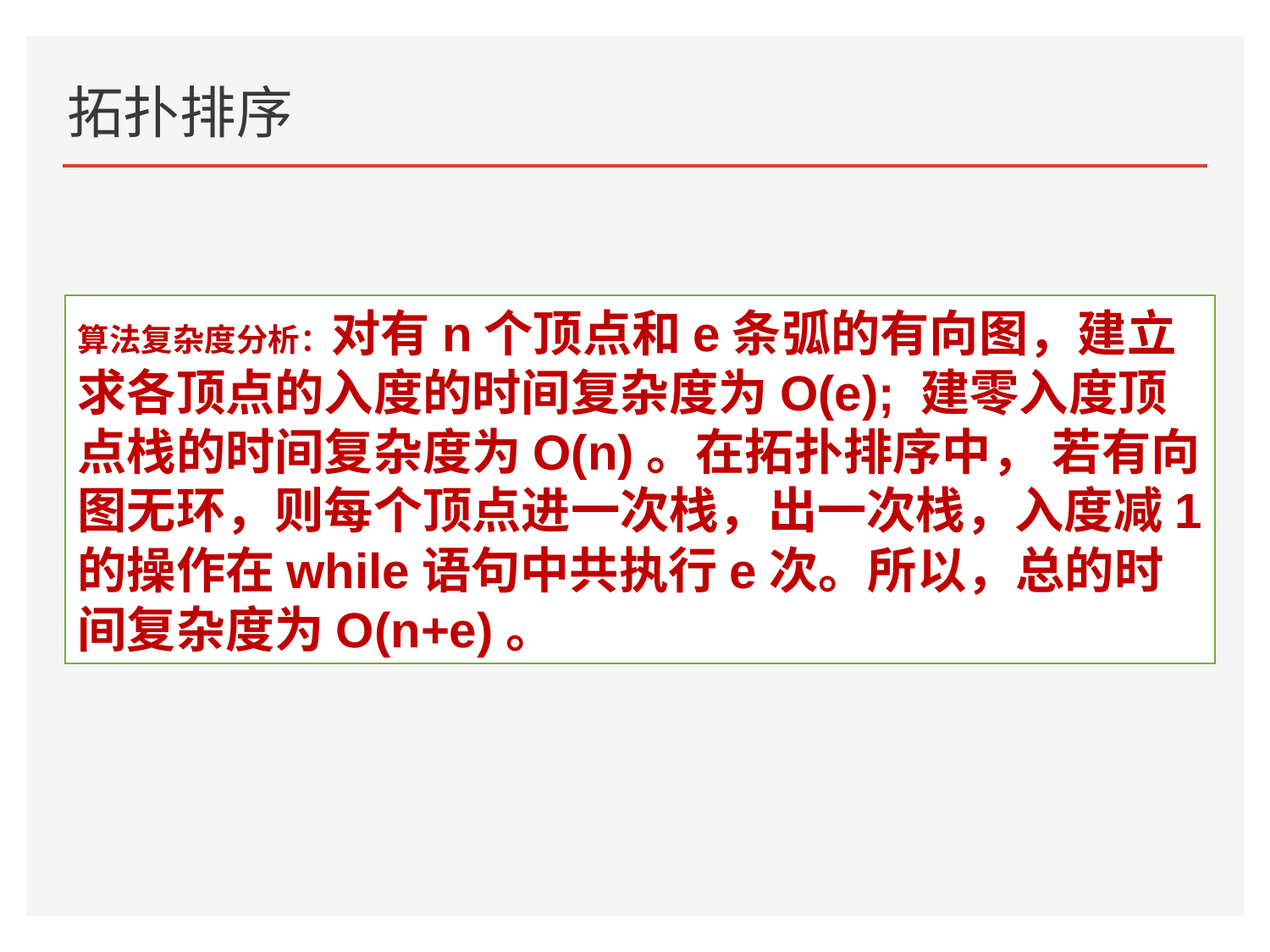

# 拓扑排序

算法复杂度分析：对有n个顶点和e条弧的有向图，建立求各顶点的入度的时间复杂度为O(e); 建零入度顶点栈的时间复杂度为O(n)。在拓扑排序中， 若有向图无环，则每个顶点进一次栈，出一次栈，入度减1的操作在while语句中共执行e次。所以，总的时间复杂度为O(n+e)。